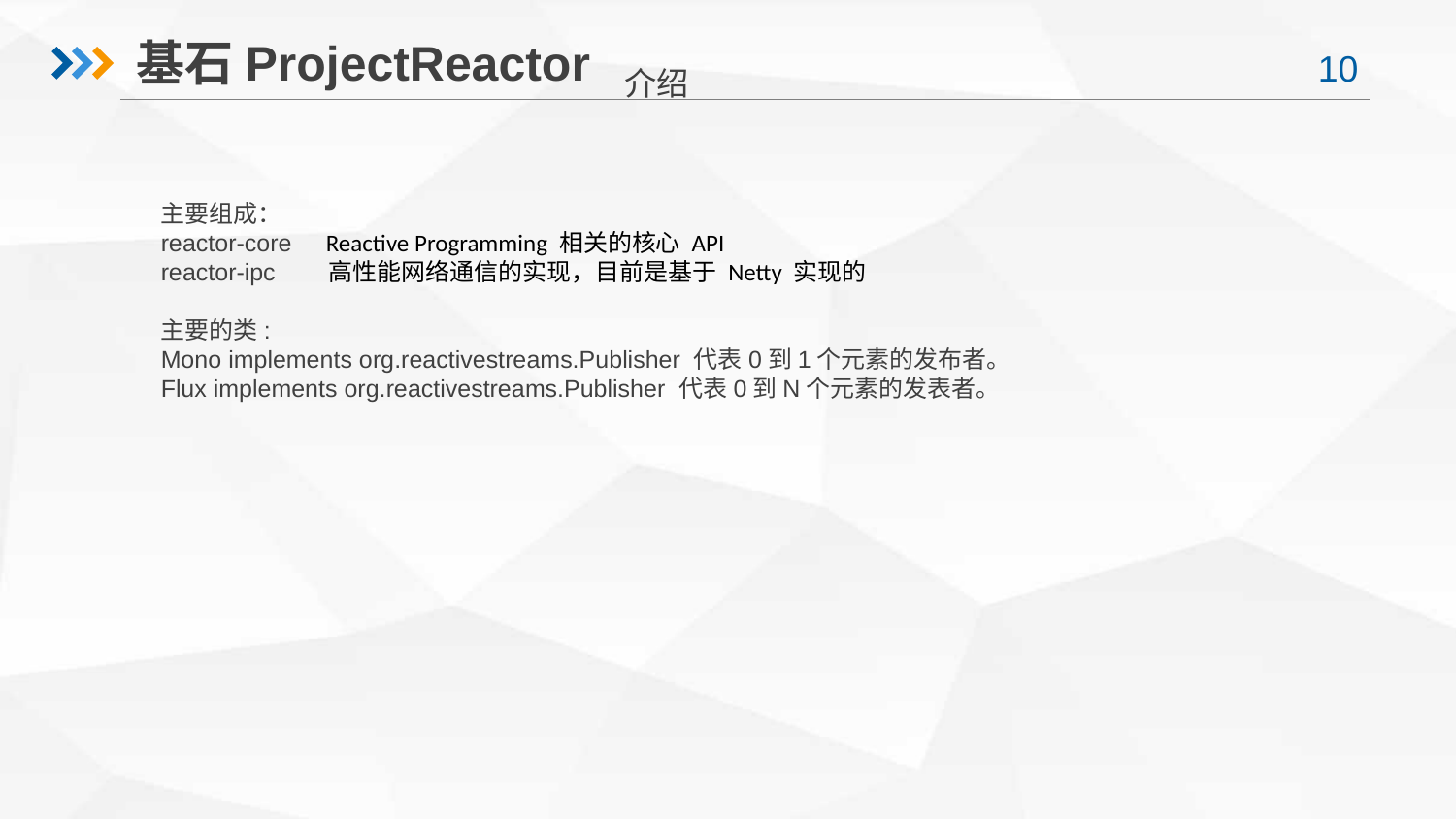

基石ProjectReactor
介绍
主要组成：
reactor-core     Reactive Programming 相关的核心 API
reactor-ipc       高性能网络通信的实现，目前是基于 Netty 实现的

主要的类:
Mono implements org.reactivestreams.Publisher 代表0到1个元素的发布者。
Flux implements org.reactivestreams.Publisher 代表0到N个元素的发表者。